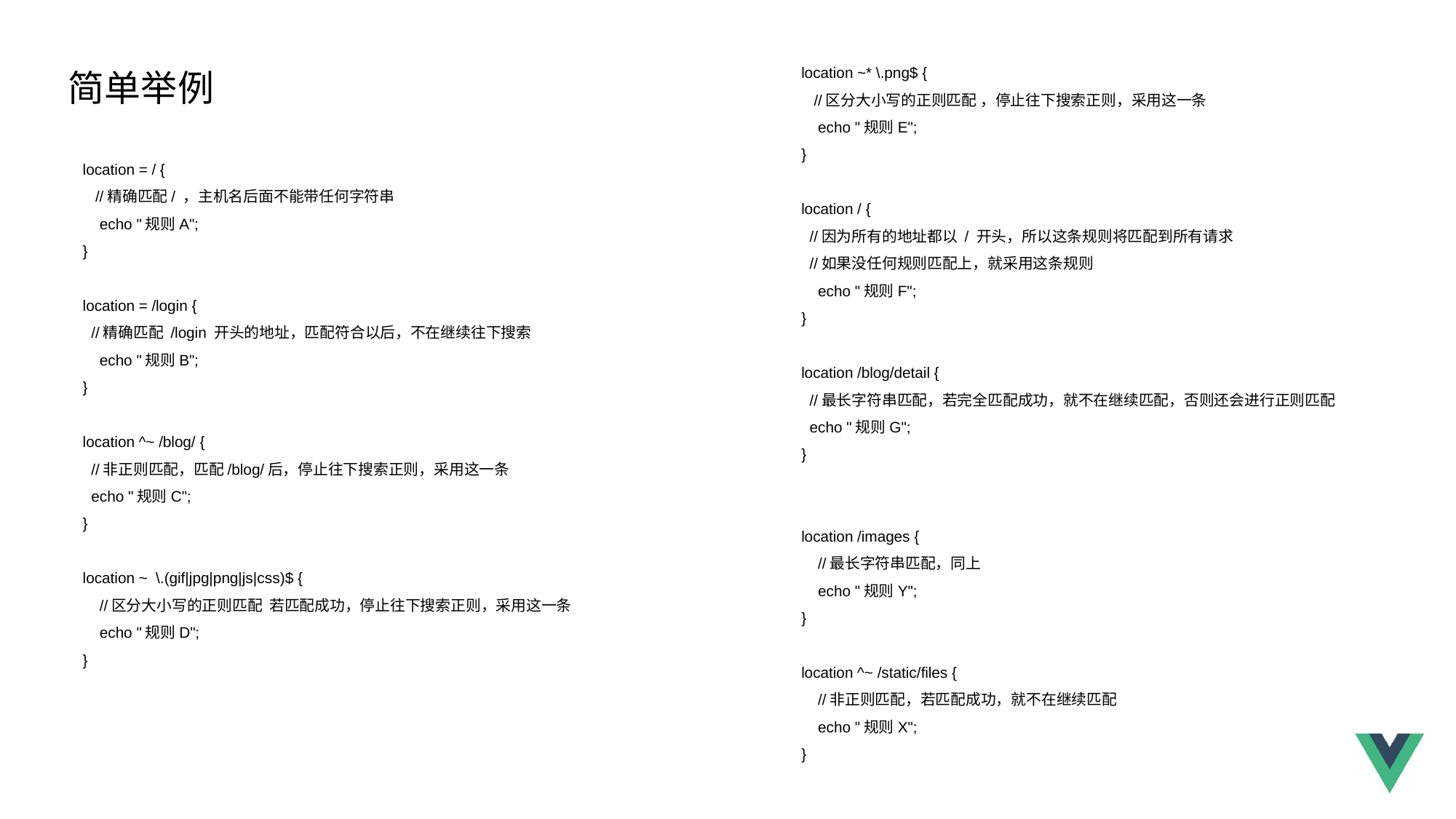

location ~* \.png$ {
   //区分大小写的正则匹配 ，停止往下搜索正则，采用这一条
    echo "规则E";
}

location / {
  //因为所有的地址都以 / 开头，所以这条规则将匹配到所有请求
  //如果没任何规则匹配上，就采用这条规则
    echo "规则F";
}

location /blog/detail {
  //最长字符串匹配，若完全匹配成功，就不在继续匹配，否则还会进行正则匹配
  echo "规则G";
}

location /images {
    //最长字符串匹配，同上
    echo "规则Y";
}

location ^~ /static/files {
    //非正则匹配，若匹配成功，就不在继续匹配
    echo "规则X";
}
简单举例
location = / {
   //精确匹配/ ，主机名后面不能带任何字符串
    echo "规则A";
}

location = /login {
  //精确匹配 /login 开头的地址，匹配符合以后，不在继续往下搜索
    echo "规则B";
}

location ^~ /blog/ {
  //非正则匹配，匹配/blog/后，停止往下搜索正则，采用这一条
  echo "规则C";
}

location ~  \.(gif|jpg|png|js|css)$ {
    //区分大小写的正则匹配  若匹配成功，停止往下搜索正则，采用这一条
    echo "规则D";
}